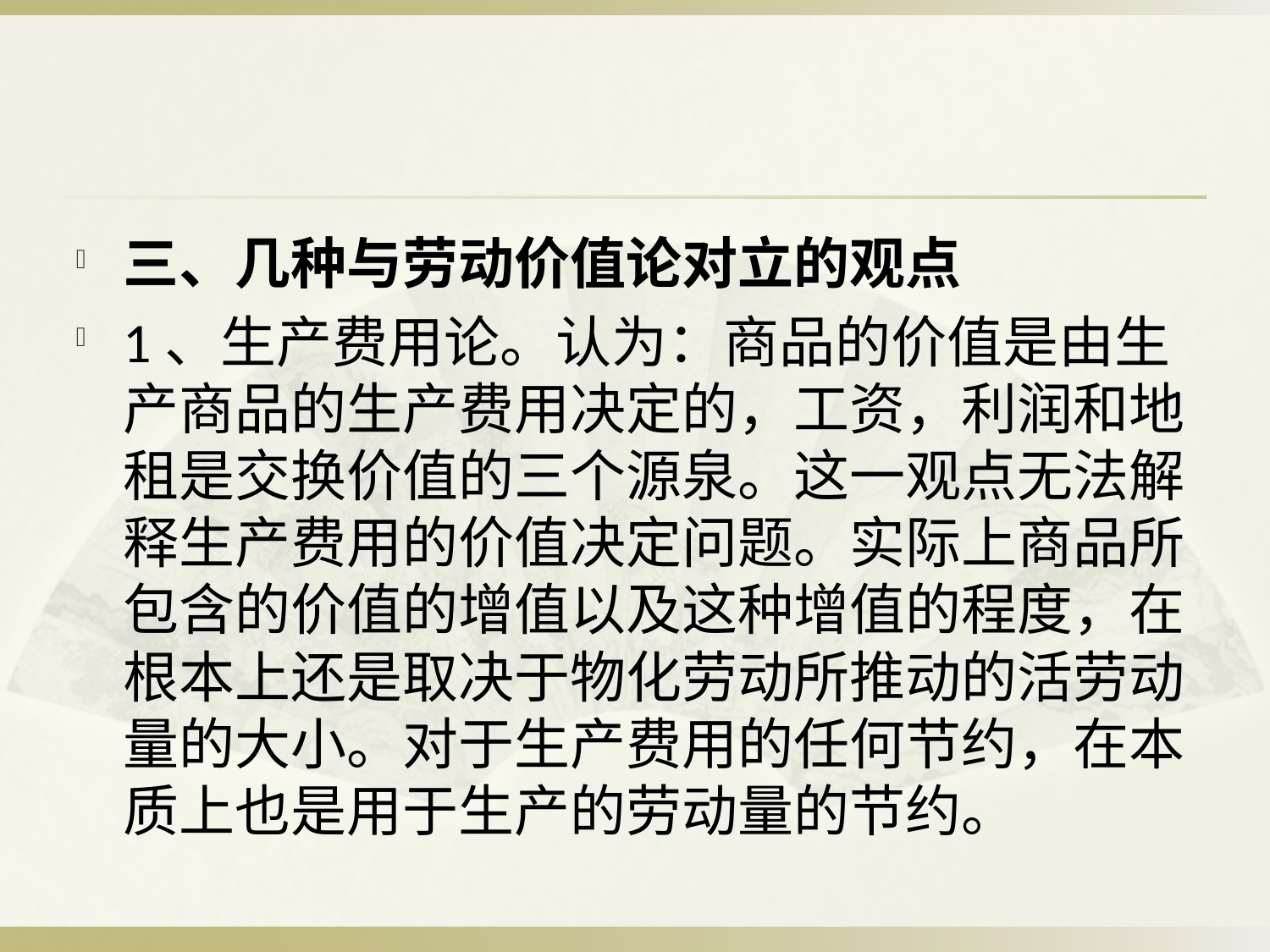

#
三、几种与劳动价值论对立的观点
1、生产费用论。认为：商品的价值是由生产商品的生产费用决定的，工资，利润和地租是交换价值的三个源泉。这一观点无法解释生产费用的价值决定问题。实际上商品所包含的价值的增值以及这种增值的程度，在根本上还是取决于物化劳动所推动的活劳动量的大小。对于生产费用的任何节约，在本质上也是用于生产的劳动量的节约。